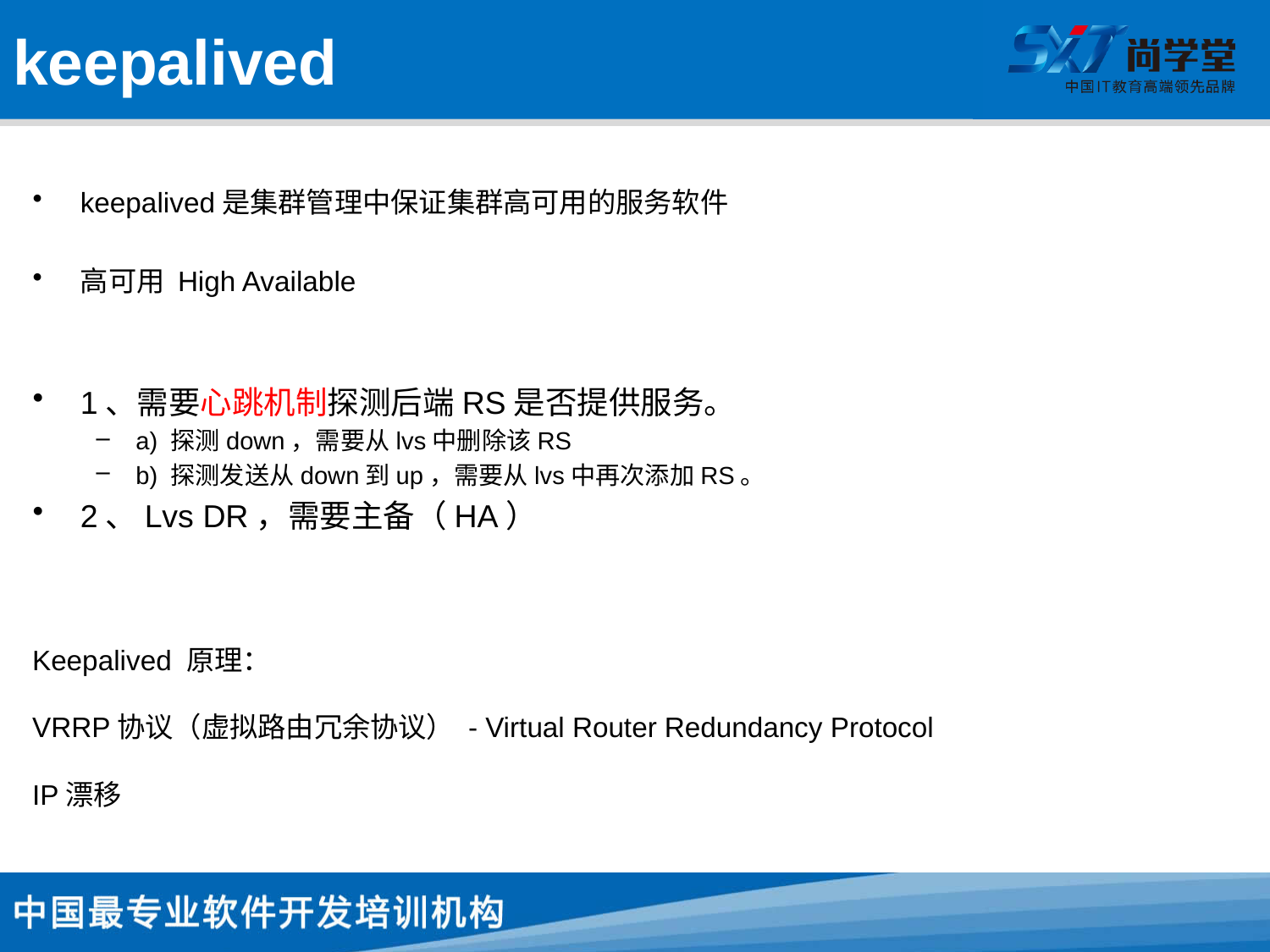

# keepalived

keepalived是集群管理中保证集群高可用的服务软件

高可用 High Available

1、需要心跳机制探测后端RS是否提供服务。
a) 探测down，需要从lvs中删除该RS
b) 探测发送从down到up，需要从lvs中再次添加RS。
2、Lvs DR，需要主备（HA）

Keepalived 原理：
VRRP协议（虚拟路由冗余协议） - Virtual Router Redundancy Protocol
IP漂移